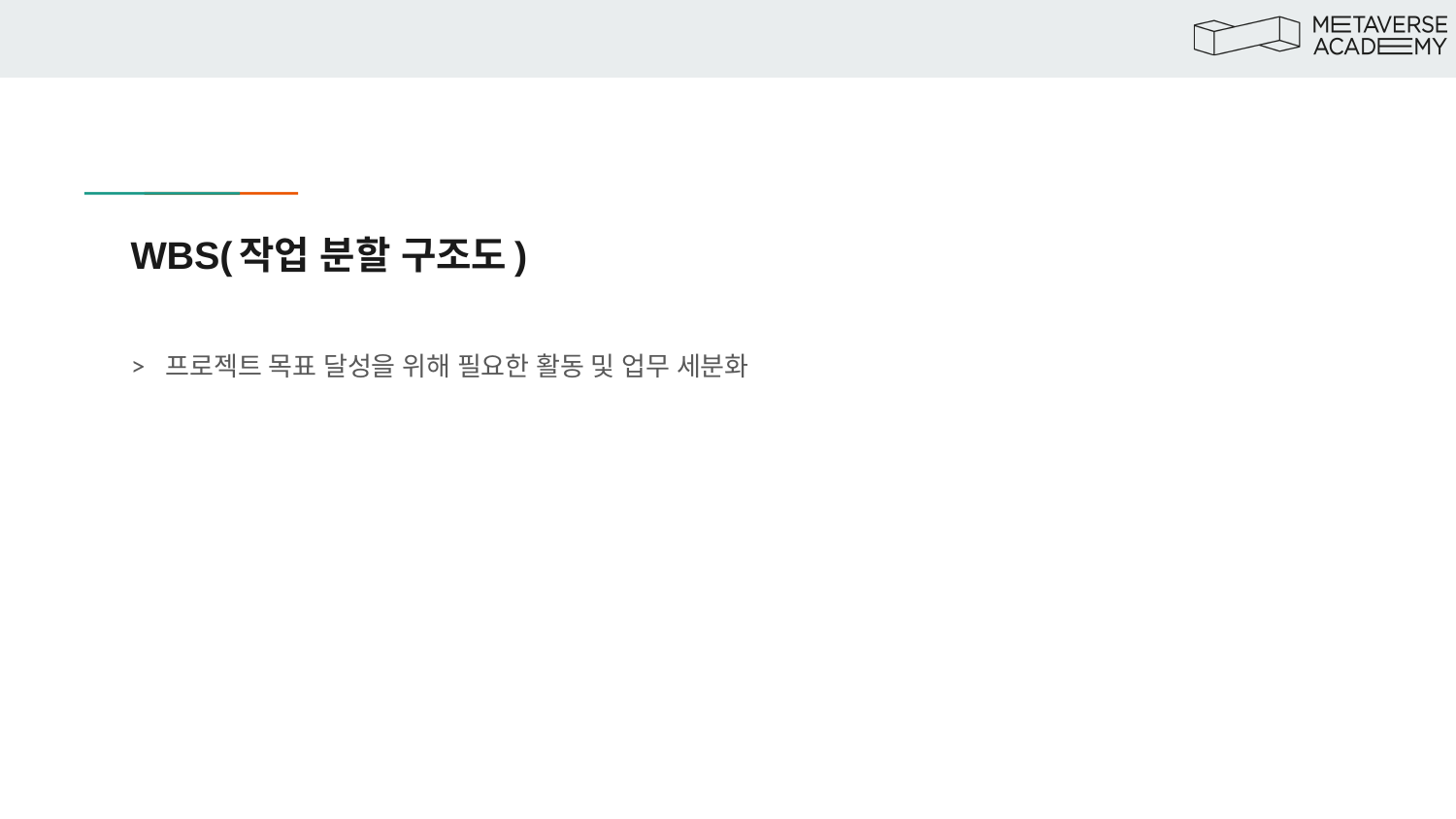

# WBS(작업 분할 구조도)
>  프로젝트 목표 달성을 위해 필요한 활동 및 업무 세분화